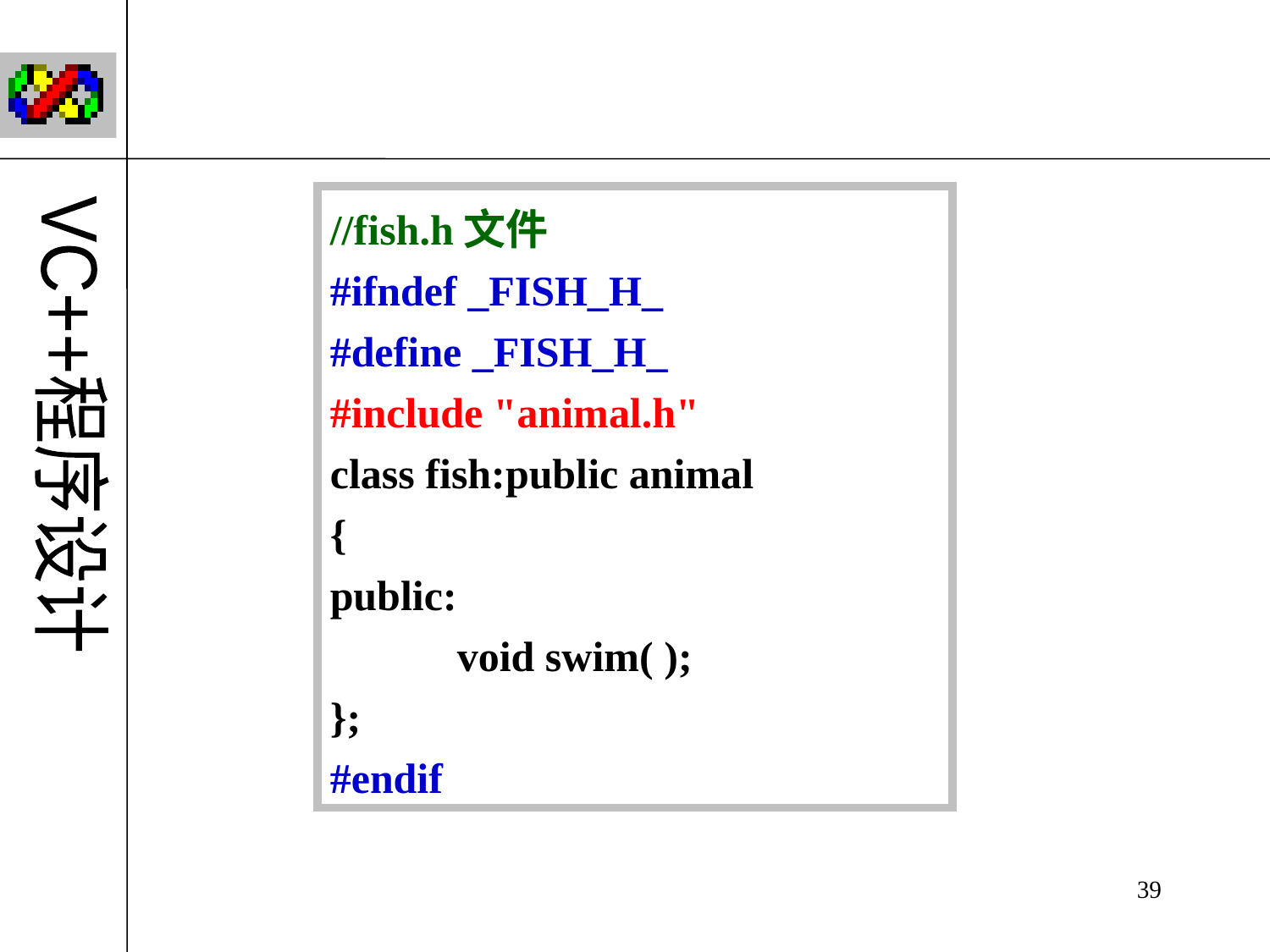

//fish.h文件
#ifndef _FISH_H_
#define _FISH_H_
#include "animal.h"
class fish:public animal
{
public:
	void swim( );
};
#endif
39